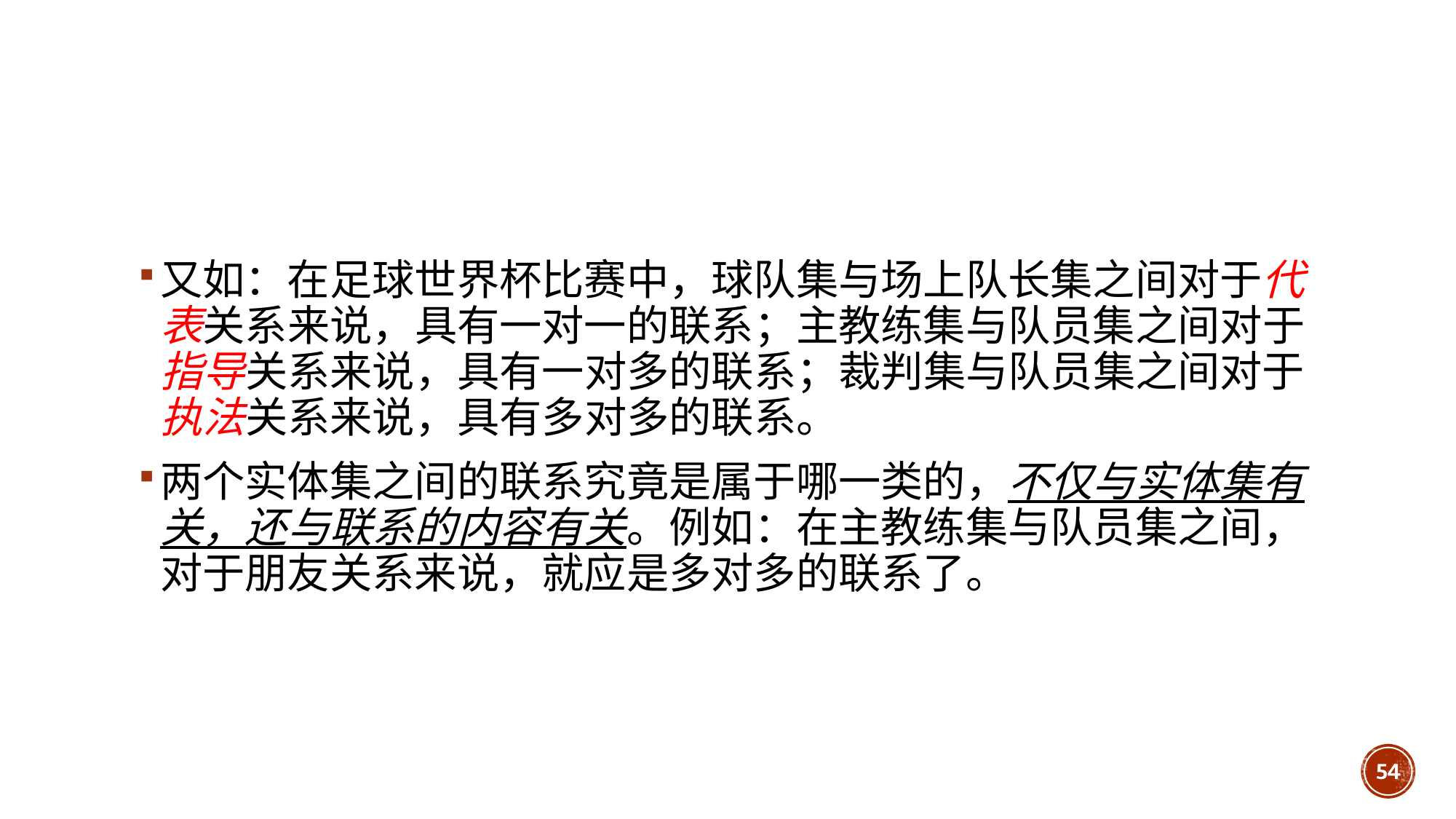

#
又如：在足球世界杯比赛中，球队集与场上队长集之间对于代表关系来说，具有一对一的联系；主教练集与队员集之间对于指导关系来说，具有一对多的联系；裁判集与队员集之间对于执法关系来说，具有多对多的联系。
两个实体集之间的联系究竟是属于哪一类的，不仅与实体集有关，还与联系的内容有关。例如：在主教练集与队员集之间，对于朋友关系来说，就应是多对多的联系了。

54